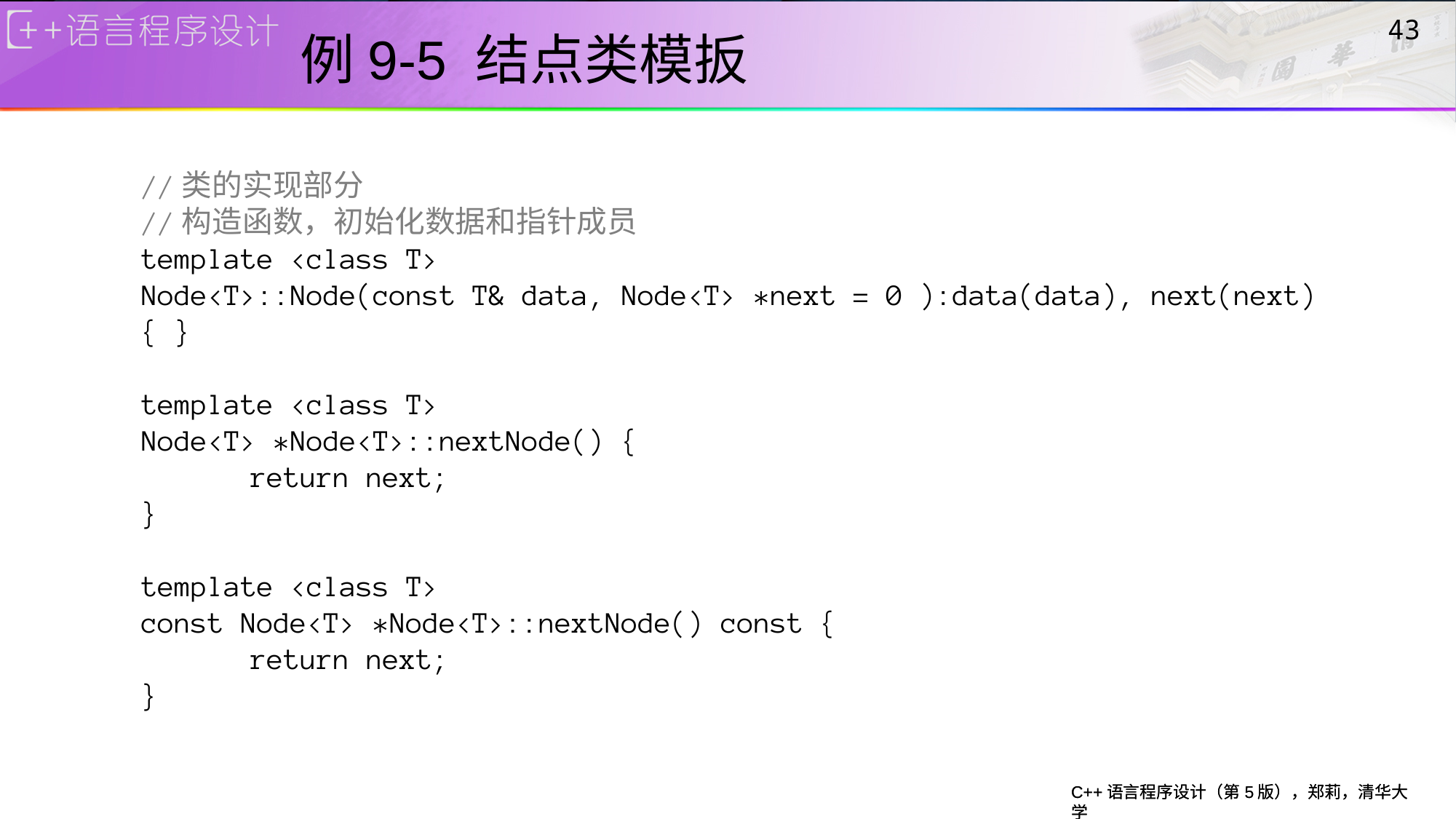

# 例9-5 结点类模扳
43
//类的实现部分
//构造函数，初始化数据和指针成员
template <class T>
Node<T>::Node(const T& data, Node<T> *next = 0 ):data(data), next(next)
{ }

template <class T>
Node<T> *Node<T>::nextNode() {
	return next;
}

template <class T>
const Node<T> *Node<T>::nextNode() const {
	return next;
}